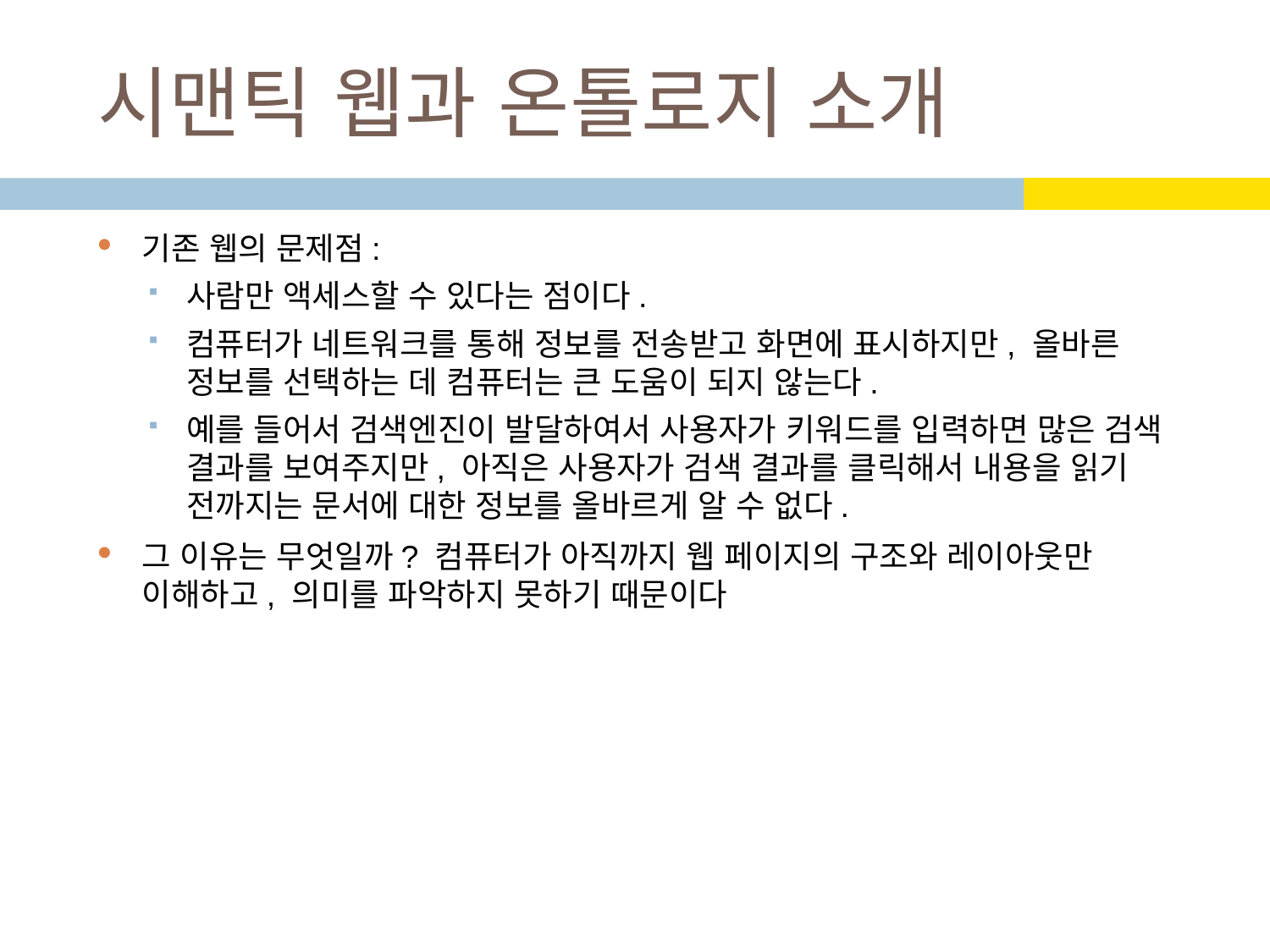

# 시맨틱 웹과 온톨로지 소개
기존 웹의 문제점:
사람만 액세스할 수 있다는 점이다.
컴퓨터가 네트워크를 통해 정보를 전송받고 화면에 표시하지만, 올바른 정보를 선택하는 데 컴퓨터는 큰 도움이 되지 않는다.
예를 들어서 검색엔진이 발달하여서 사용자가 키워드를 입력하면 많은 검색 결과를 보여주지만, 아직은 사용자가 검색 결과를 클릭해서 내용을 읽기 전까지는 문서에 대한 정보를 올바르게 알 수 없다.
그 이유는 무엇일까? 컴퓨터가 아직까지 웹 페이지의 구조와 레이아웃만 이해하고, 의미를 파악하지 못하기 때문이다